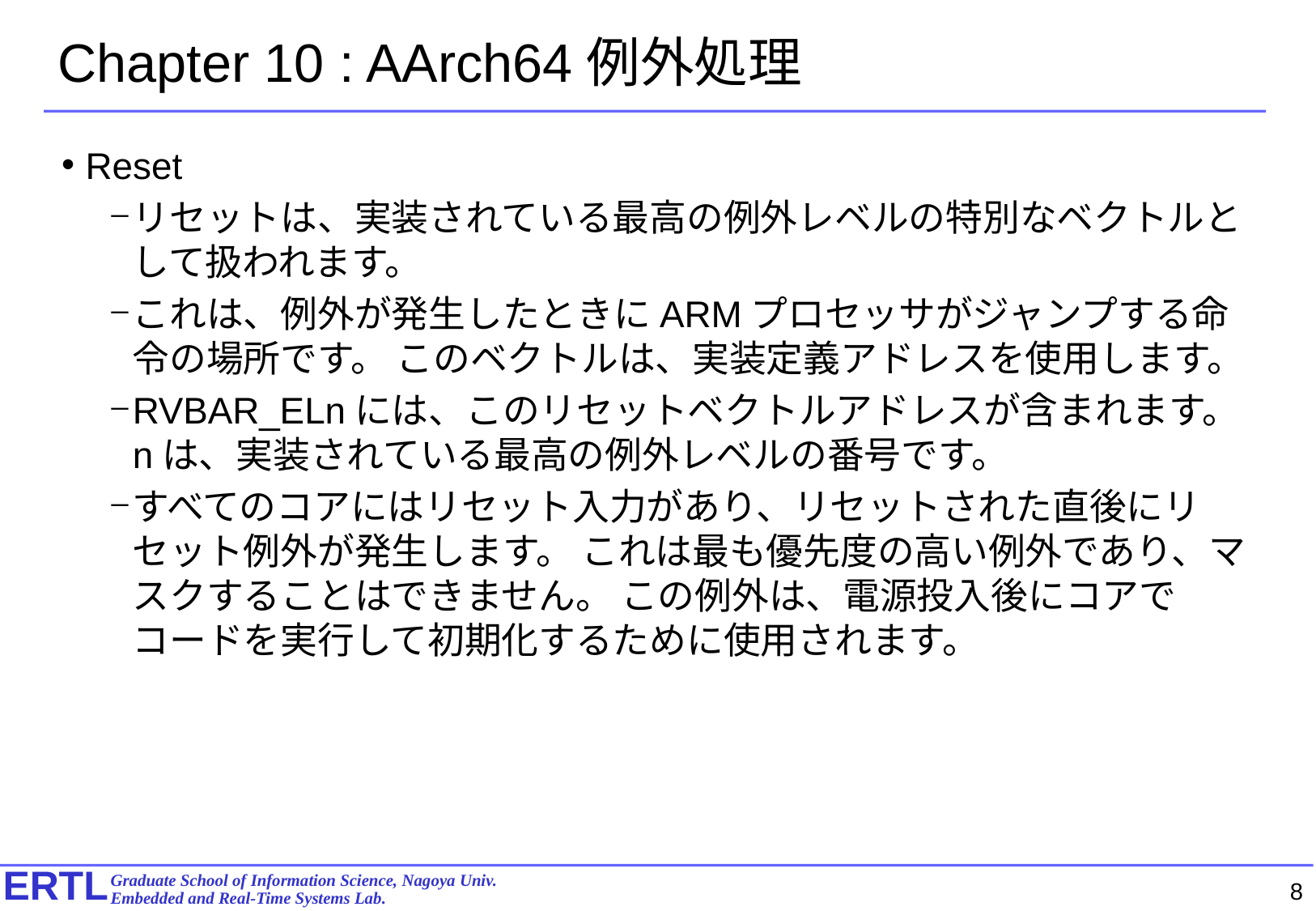

# Chapter 10 : AArch64例外処理
Reset
リセットは、実装されている最高の例外レベルの特別なベクトルとして扱われます。
これは、例外が発生したときにARMプロセッサがジャンプする命令の場所です。 このベクトルは、実装定義アドレスを使用します。
RVBAR_ELnには、このリセットベクトルアドレスが含まれます。nは、実装されている最高の例外レベルの番号です。
すべてのコアにはリセット入力があり、リセットされた直後にリセット例外が発生します。 これは最も優先度の高い例外であり、マスクすることはできません。 この例外は、電源投入後にコアでコードを実行して初期化するために使用されます。
8